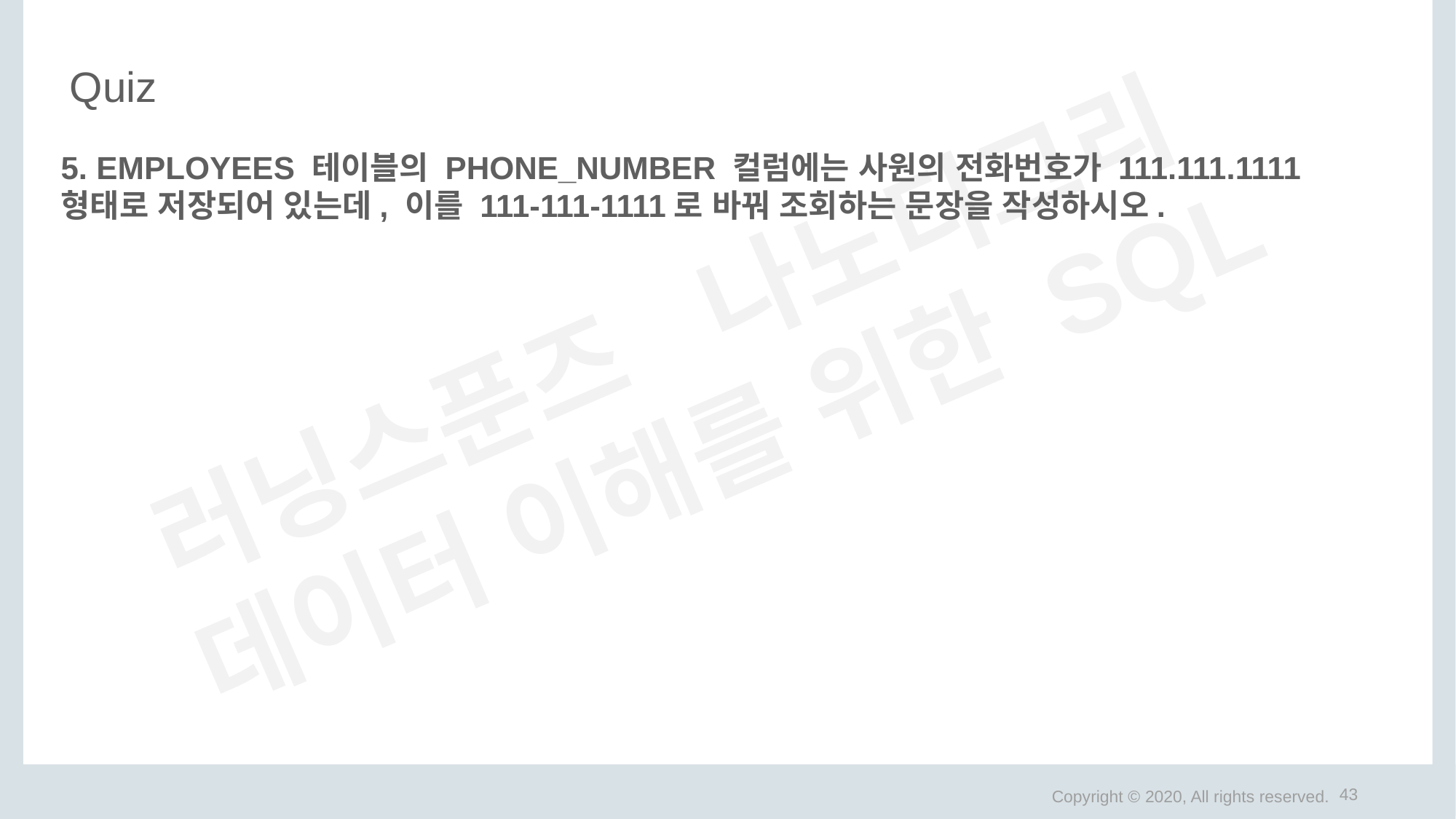

# Quiz
5. EMPLOYEES 테이블의 PHONE_NUMBER 컬럼에는 사원의 전화번호가 111.111.1111 형태로 저장되어 있는데, 이를 111-111-1111로 바꿔 조회하는 문장을 작성하시오.